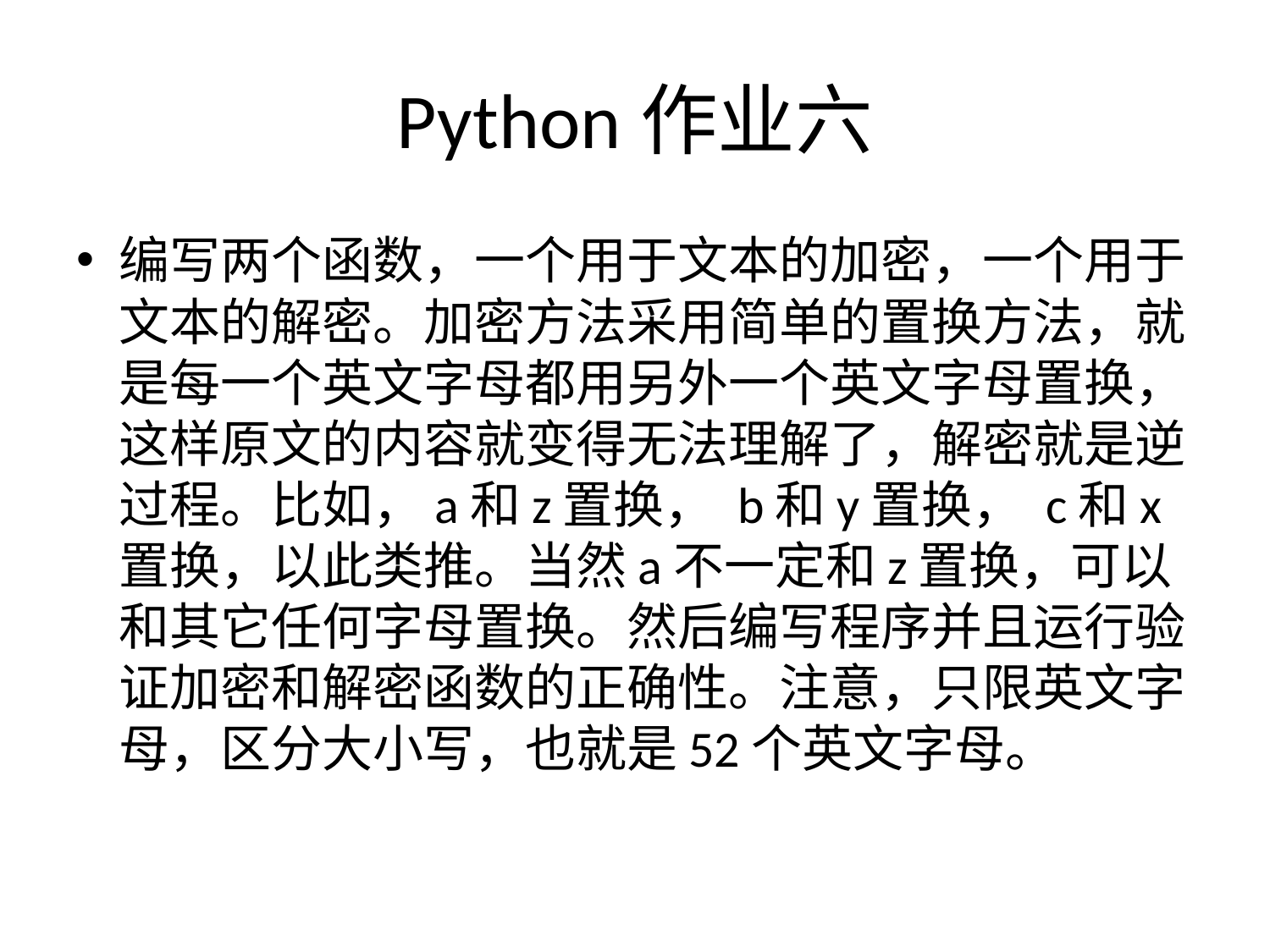

# Python作业六
编写两个函数，一个用于文本的加密，一个用于文本的解密。加密方法采用简单的置换方法，就是每一个英文字母都用另外一个英文字母置换，这样原文的内容就变得无法理解了，解密就是逆过程。比如，a和z置换， b和y置换， c和x置换，以此类推。当然a不一定和z置换，可以和其它任何字母置换。然后编写程序并且运行验证加密和解密函数的正确性。注意，只限英文字母，区分大小写，也就是52个英文字母。